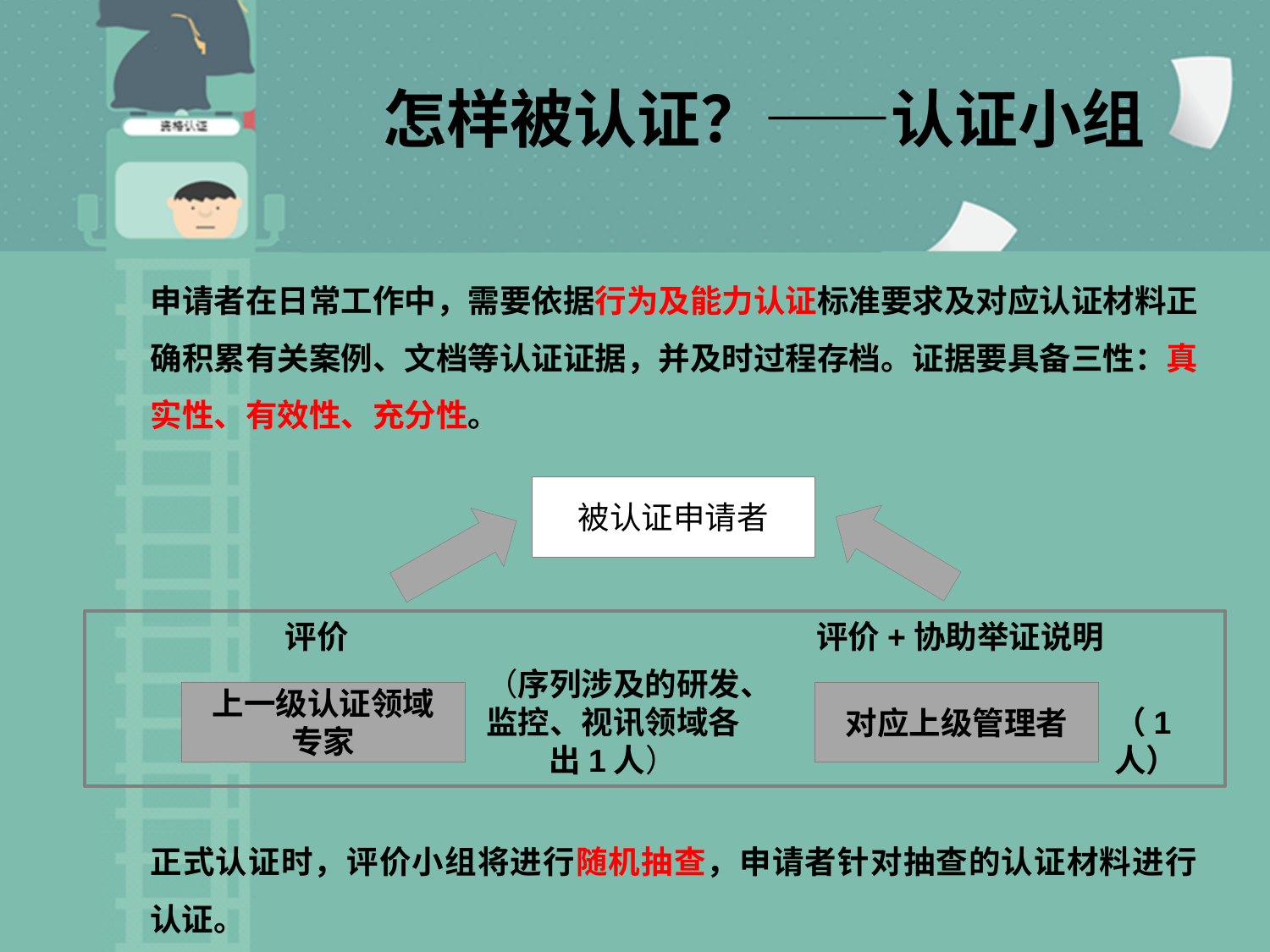

# 怎样被认证？——认证小组
申请者在日常工作中，需要依据行为及能力认证标准要求及对应认证材料正确积累有关案例、文档等认证证据，并及时过程存档。证据要具备三性：真实性、有效性、充分性。
被认证申请者

评价
评价+协助举证说明
（序列涉及的研发、监控、视讯领域各出1人）
上一级认证领域
专家
对应上级管理者
（1人）
正式认证时，评价小组将进行随机抽查，申请者针对抽查的认证材料进行认证。